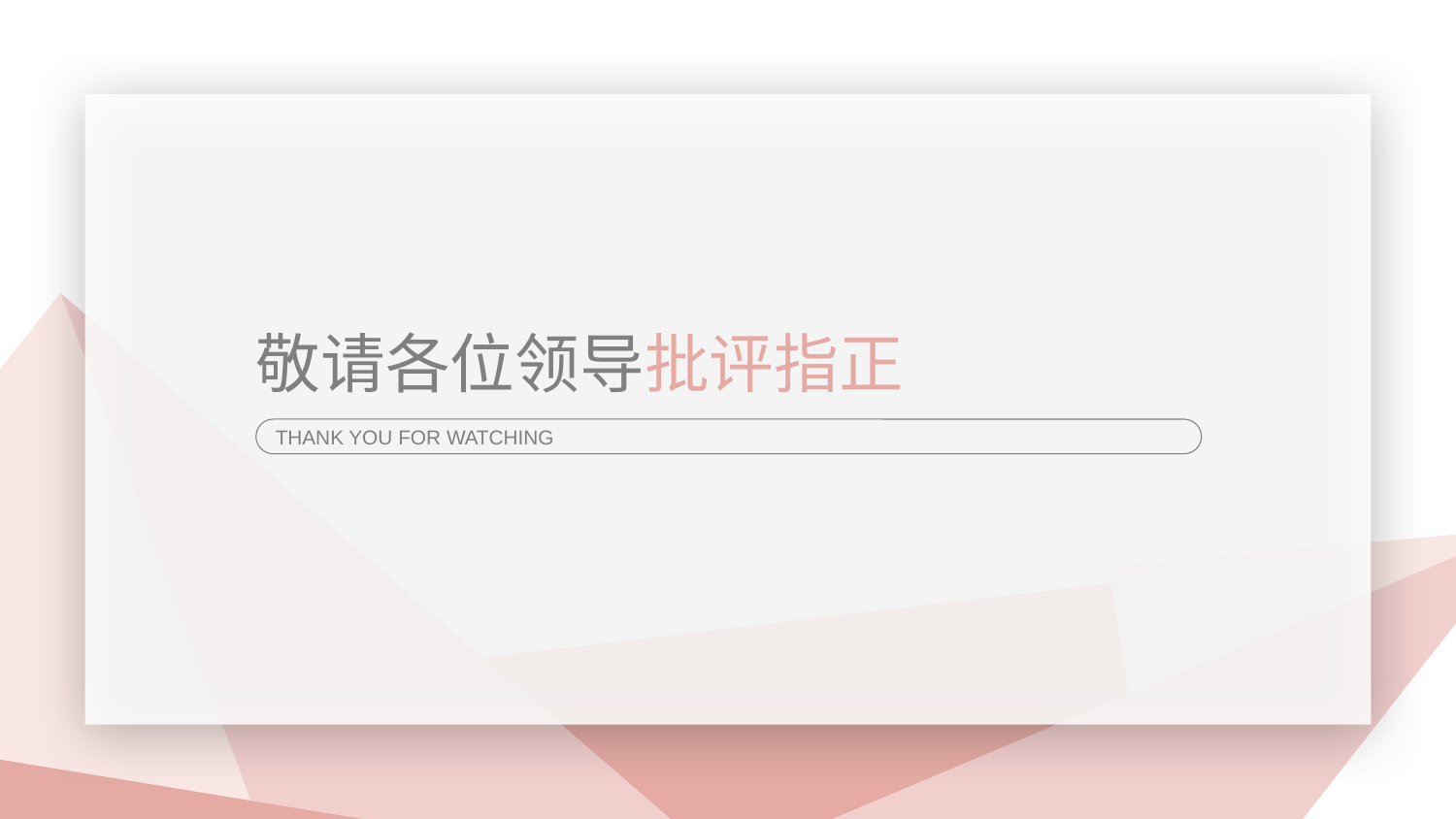

敬请各位领导批评指正
THANK YOU FOR WATCHING
PPT模板 http://www.1ppt.com/moban/